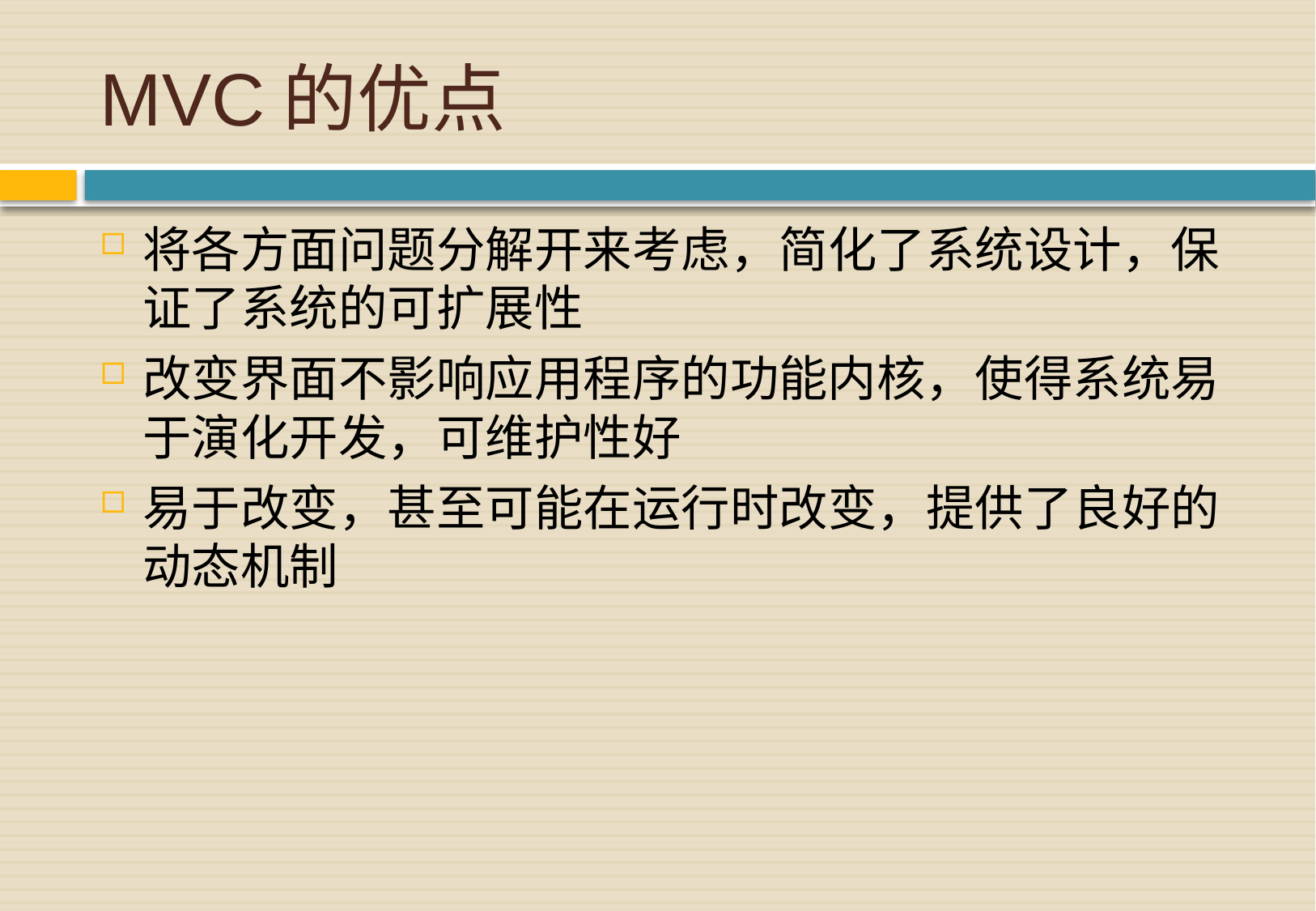

# MVC的优点
将各方面问题分解开来考虑，简化了系统设计，保证了系统的可扩展性
改变界面不影响应用程序的功能内核，使得系统易于演化开发，可维护性好
易于改变，甚至可能在运行时改变，提供了良好的动态机制